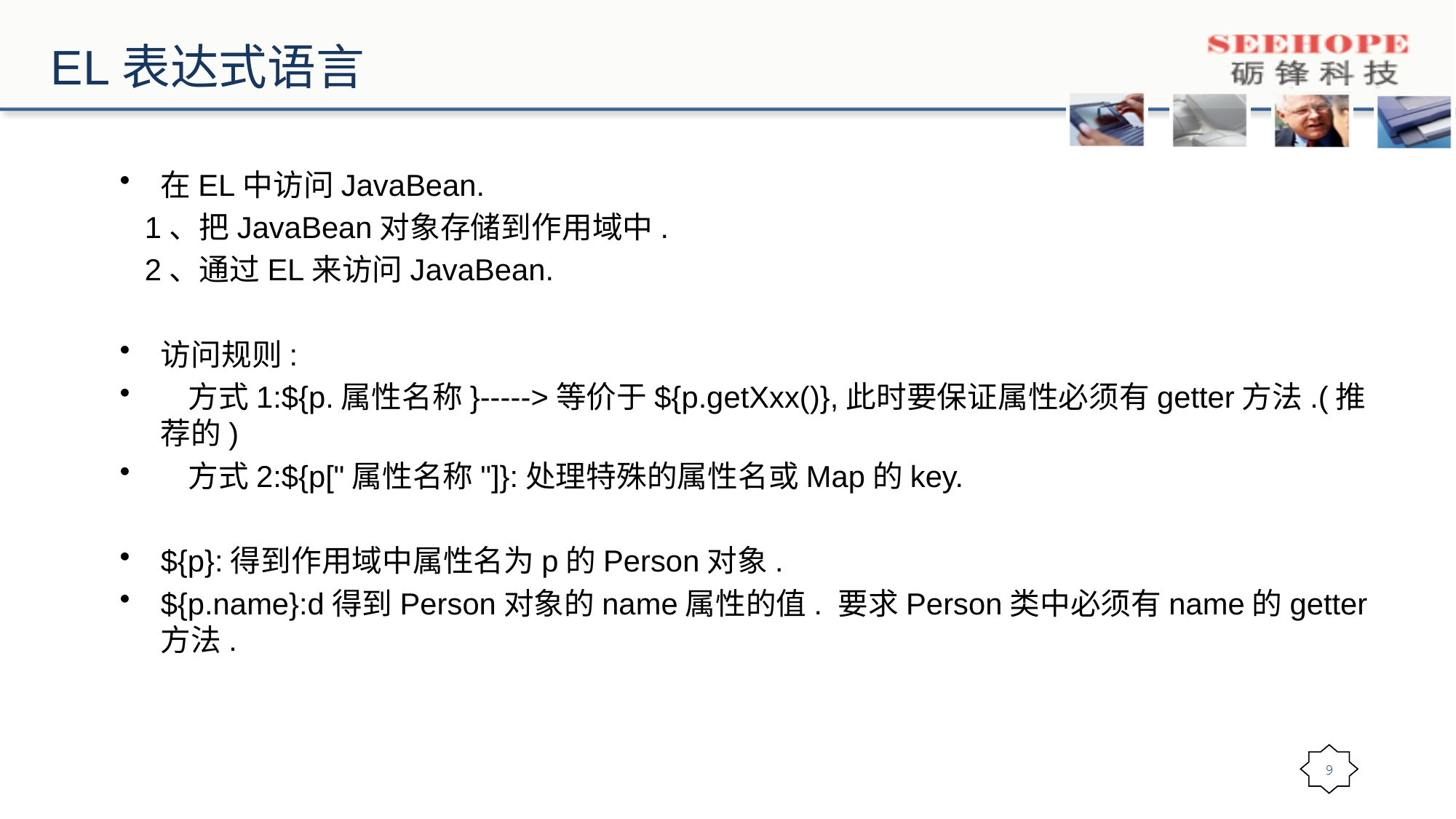

# EL表达式语言
在EL中访问JavaBean.
   1、把JavaBean对象存储到作用域中.
   2、通过EL来访问JavaBean.

访问规则:
   方式1:${p.属性名称}----->等价于${p.getXxx()},此时要保证属性必须有getter方法.(推荐的)
   方式2:${p["属性名称"]}:处理特殊的属性名或Map的key.

${p}:得到作用域中属性名为p的Person对象.
${p.name}:d得到Person对象的name属性的值. 要求Person类中必须有name的getter方法.